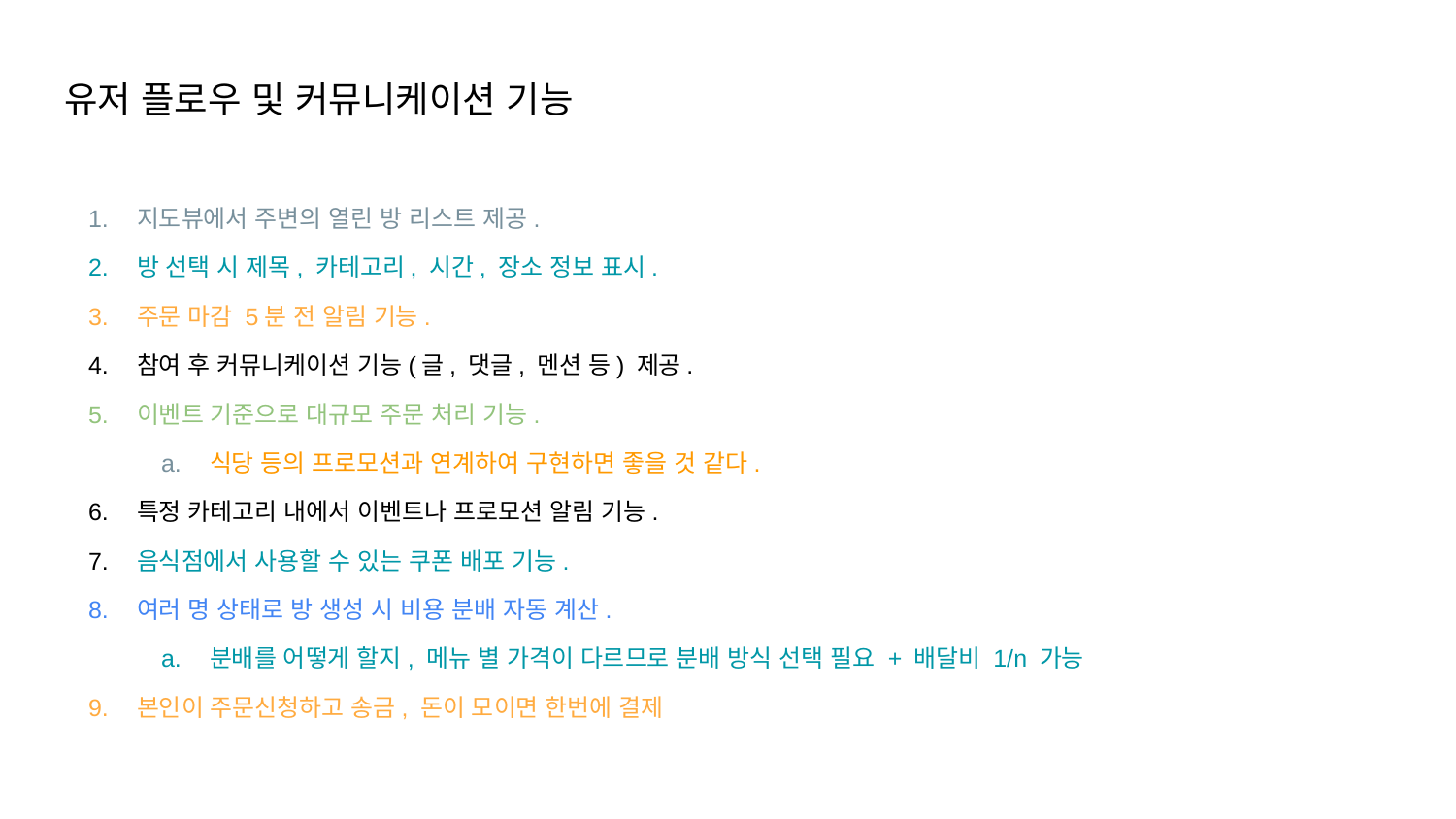

유저 플로우 및 커뮤니케이션 기능
지도뷰에서 주변의 열린 방 리스트 제공.
방 선택 시 제목, 카테고리, 시간, 장소 정보 표시.
주문 마감 5분 전 알림 기능.
참여 후 커뮤니케이션 기능(글, 댓글, 멘션 등) 제공.
이벤트 기준으로 대규모 주문 처리 기능.
식당 등의 프로모션과 연계하여 구현하면 좋을 것 같다.
특정 카테고리 내에서 이벤트나 프로모션 알림 기능.
음식점에서 사용할 수 있는 쿠폰 배포 기능.
여러 명 상태로 방 생성 시 비용 분배 자동 계산.
분배를 어떻게 할지, 메뉴 별 가격이 다르므로 분배 방식 선택 필요 + 배달비 1/n 가능
본인이 주문신청하고 송금, 돈이 모이면 한번에 결제